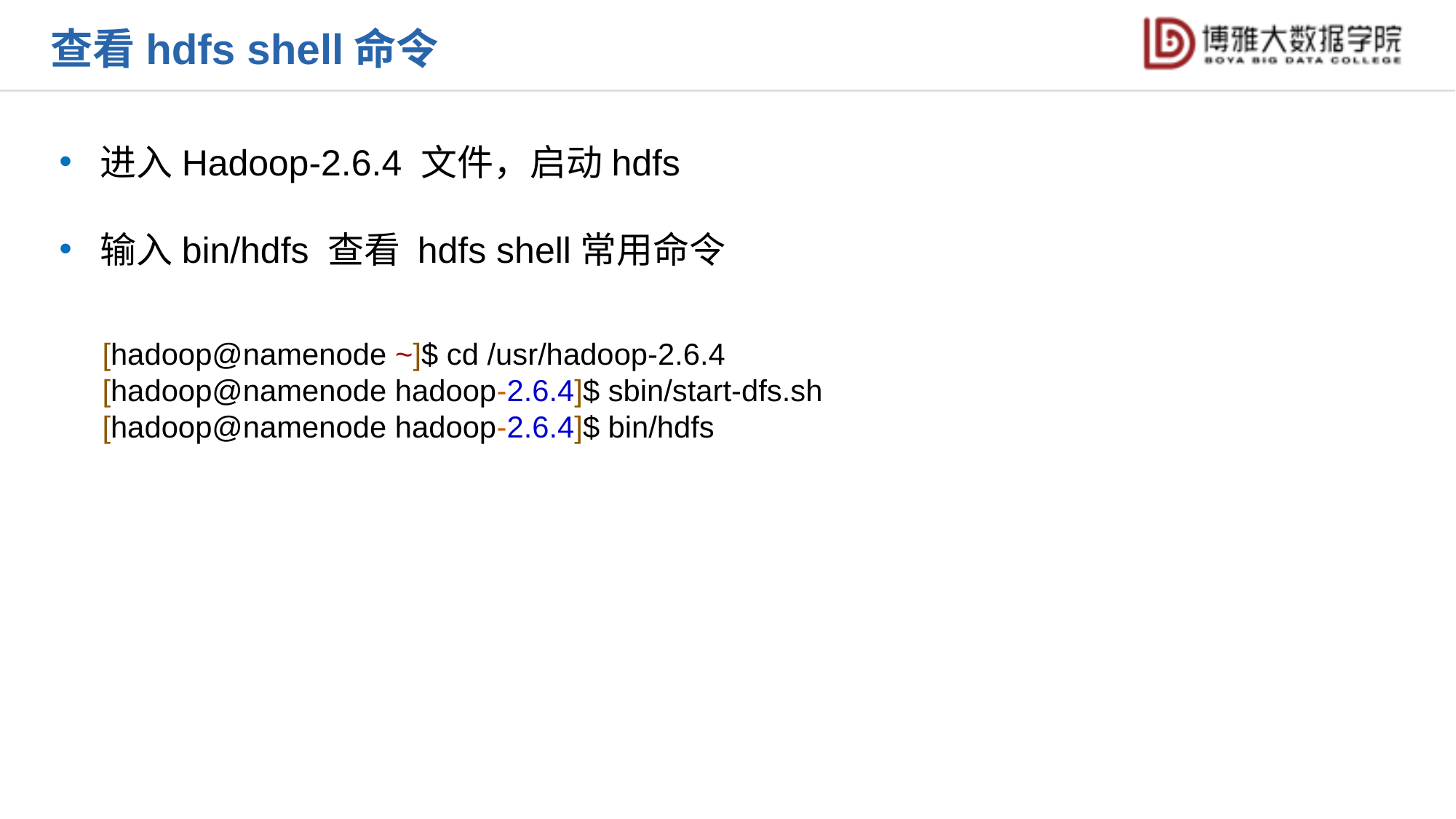

查看hdfs shell命令
进入Hadoop-2.6.4 文件，启动hdfs

输入bin/hdfs 查看 hdfs shell常用命令
[hadoop@namenode ~]$ cd /usr/hadoop-2.6.4
[hadoop@namenode hadoop-2.6.4]$ sbin/start-dfs.sh
[hadoop@namenode hadoop-2.6.4]$ bin/hdfs